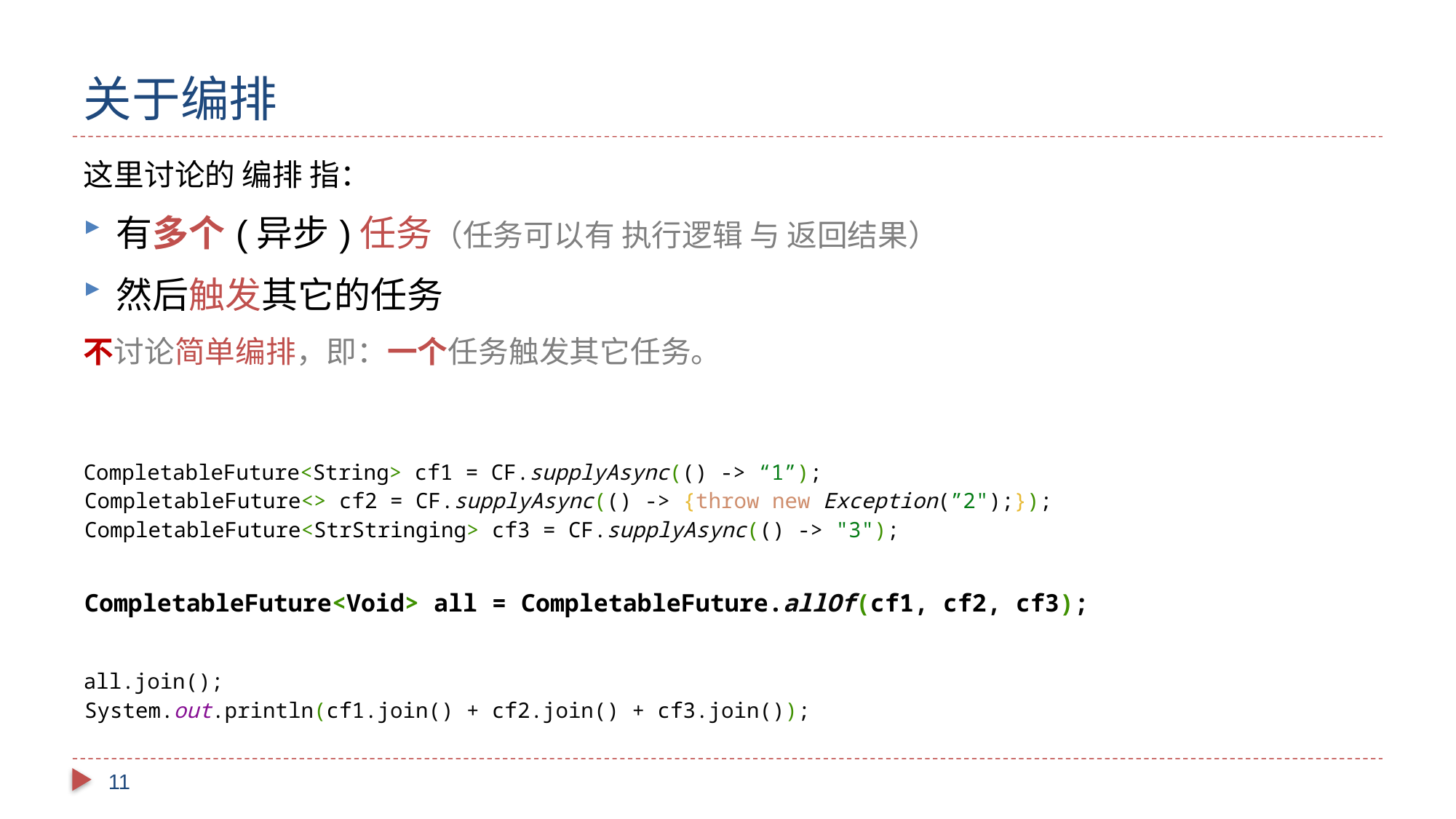

# 关于编排
这里讨论的 编排 指：
有多个(异步)任务（任务可以有 执行逻辑 与 返回结果）
然后触发其它的任务
不讨论简单编排，即：一个任务触发其它任务。

CompletableFuture<String> cf1 = CF.supplyAsync(() -> “1”);
CompletableFuture<> cf2 = CF.supplyAsync(() -> {throw new Exception(”2");});
CompletableFuture<StrStringing> cf3 = CF.supplyAsync(() -> "3");
CompletableFuture<Void> all = CompletableFuture.allOf(cf1, cf2, cf3);

all.join();
System.out.println(cf1.join() + cf2.join() + cf3.join());

11